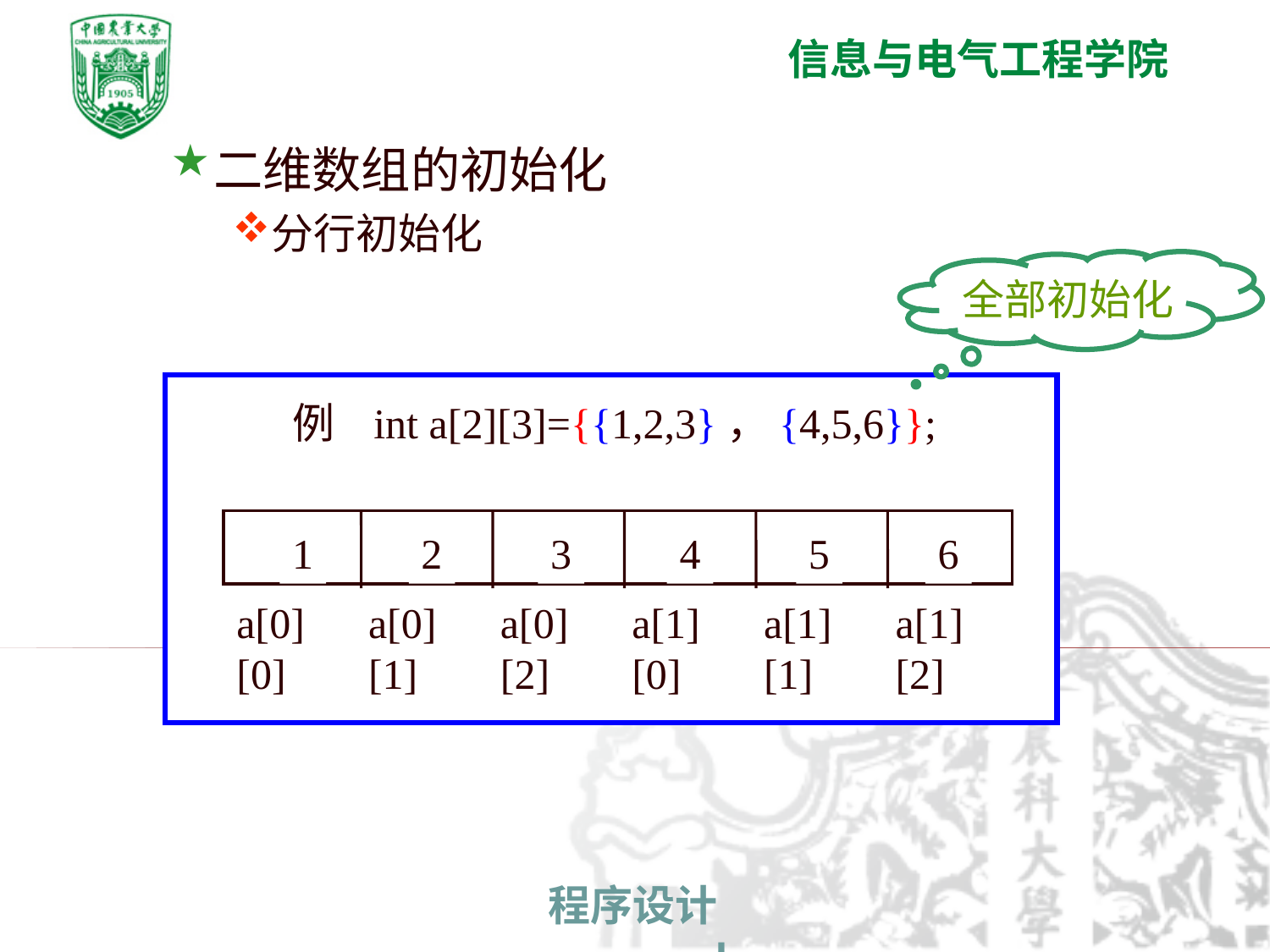

二维数组的初始化
分行初始化
全部初始化

           例   int a[2][3]={{1,2,3}，{4,5,6}};

1
2
3
4
5
6
a[0][0]
a[0][1]
a[0][2]
a[1][0]
a[1][1]
a[1][2]